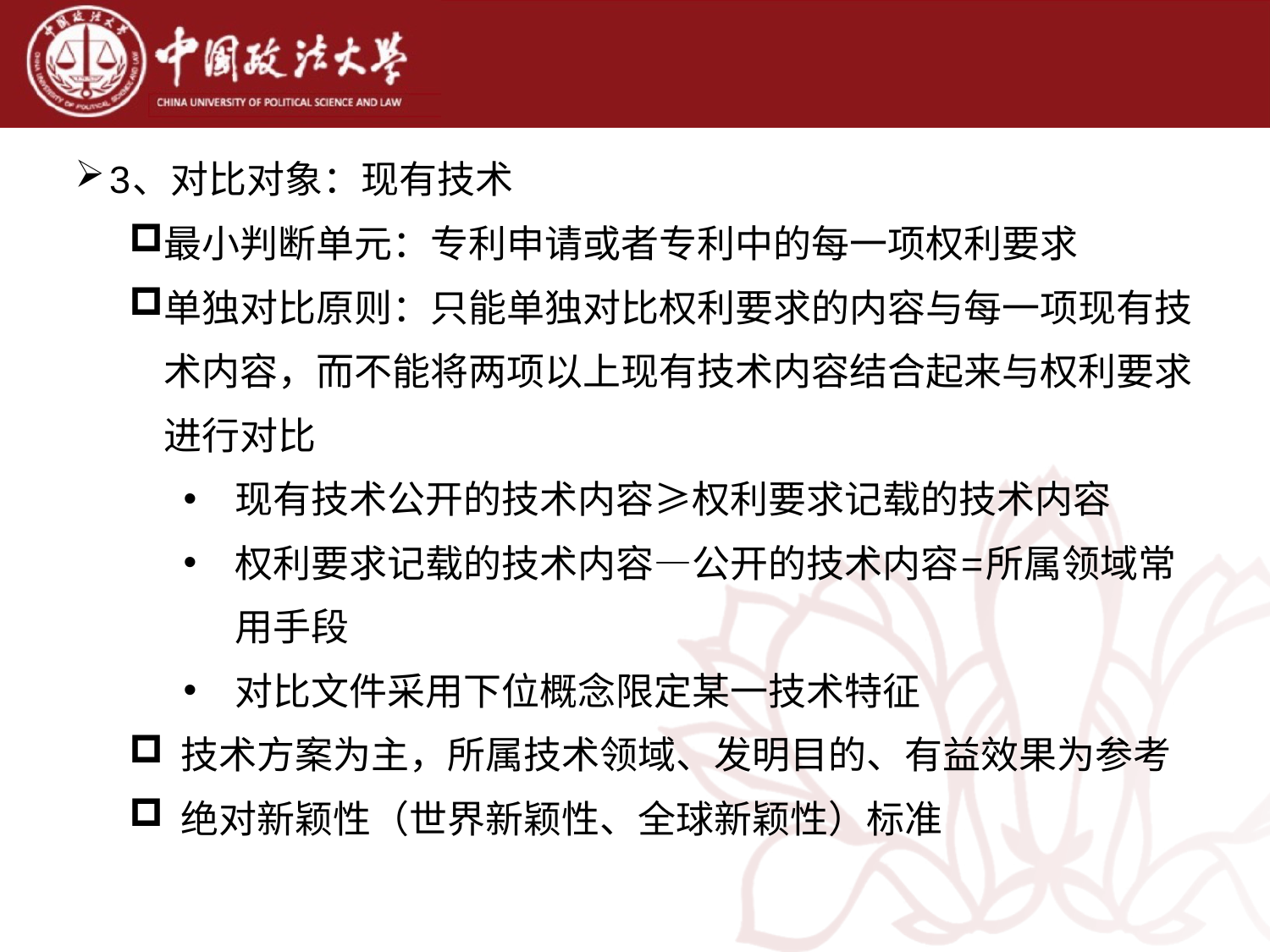

3、对比对象：现有技术
最小判断单元：专利申请或者专利中的每一项权利要求
单独对比原则：只能单独对比权利要求的内容与每一项现有技术内容，而不能将两项以上现有技术内容结合起来与权利要求进行对比
现有技术公开的技术内容≥权利要求记载的技术内容
权利要求记载的技术内容—公开的技术内容=所属领域常用手段
对比文件采用下位概念限定某一技术特征
技术方案为主，所属技术领域、发明目的、有益效果为参考
绝对新颖性（世界新颖性、全球新颖性）标准